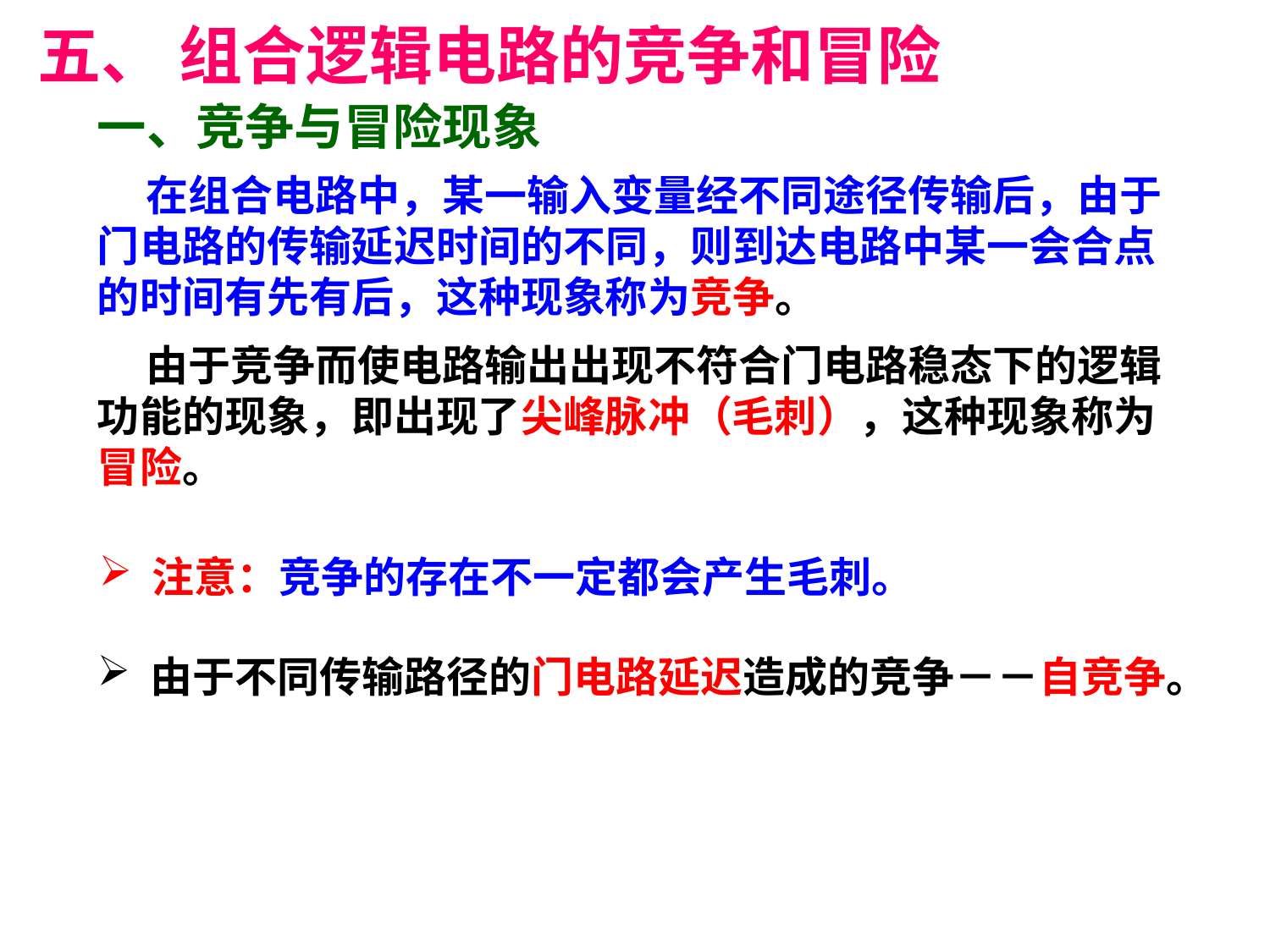

五、 组合逻辑电路的竞争和冒险
一、竞争与冒险现象
    在组合电路中，某一输入变量经不同途径传输后，由于门电路的传输延迟时间的不同，则到达电路中某一会合点的时间有先有后，这种现象称为竞争。
    由于竞争而使电路输出出现不符合门电路稳态下的逻辑功能的现象，即出现了尖峰脉冲（毛刺），这种现象称为冒险。
 注意：竞争的存在不一定都会产生毛刺。
 由于不同传输路径的门电路延迟造成的竞争－－自竞争。